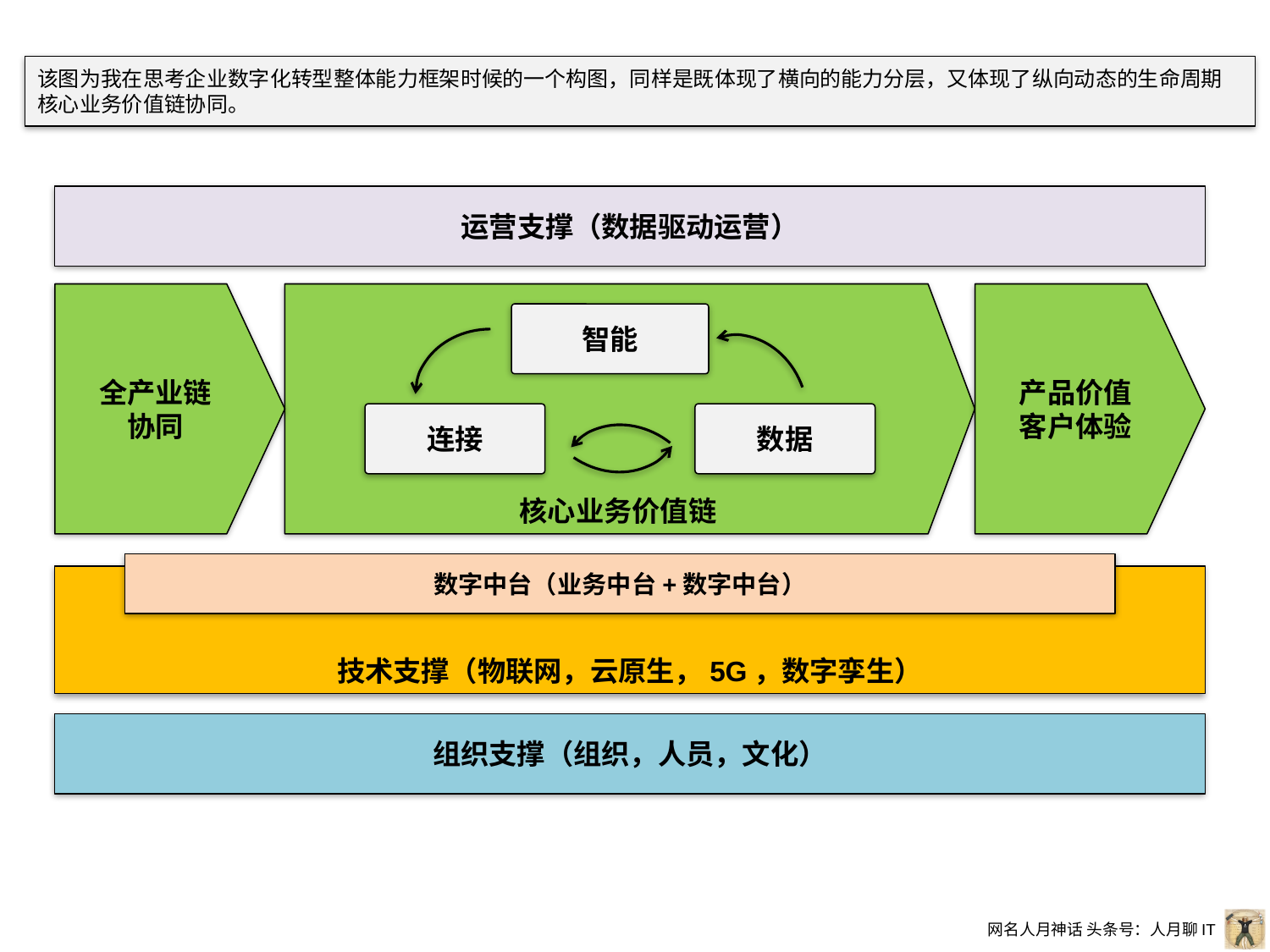

该图为我在思考企业数字化转型整体能力框架时候的一个构图，同样是既体现了横向的能力分层，又体现了纵向动态的生命周期核心业务价值链协同。
运营支撑（数据驱动运营）
全产业链
协同
核心业务价值链
产品价值
客户体验
智能

连接
数据

数字中台（业务中台+数字中台）
技术支撑（物联网，云原生，5G，数字孪生）
组织支撑（组织，人员，文化）